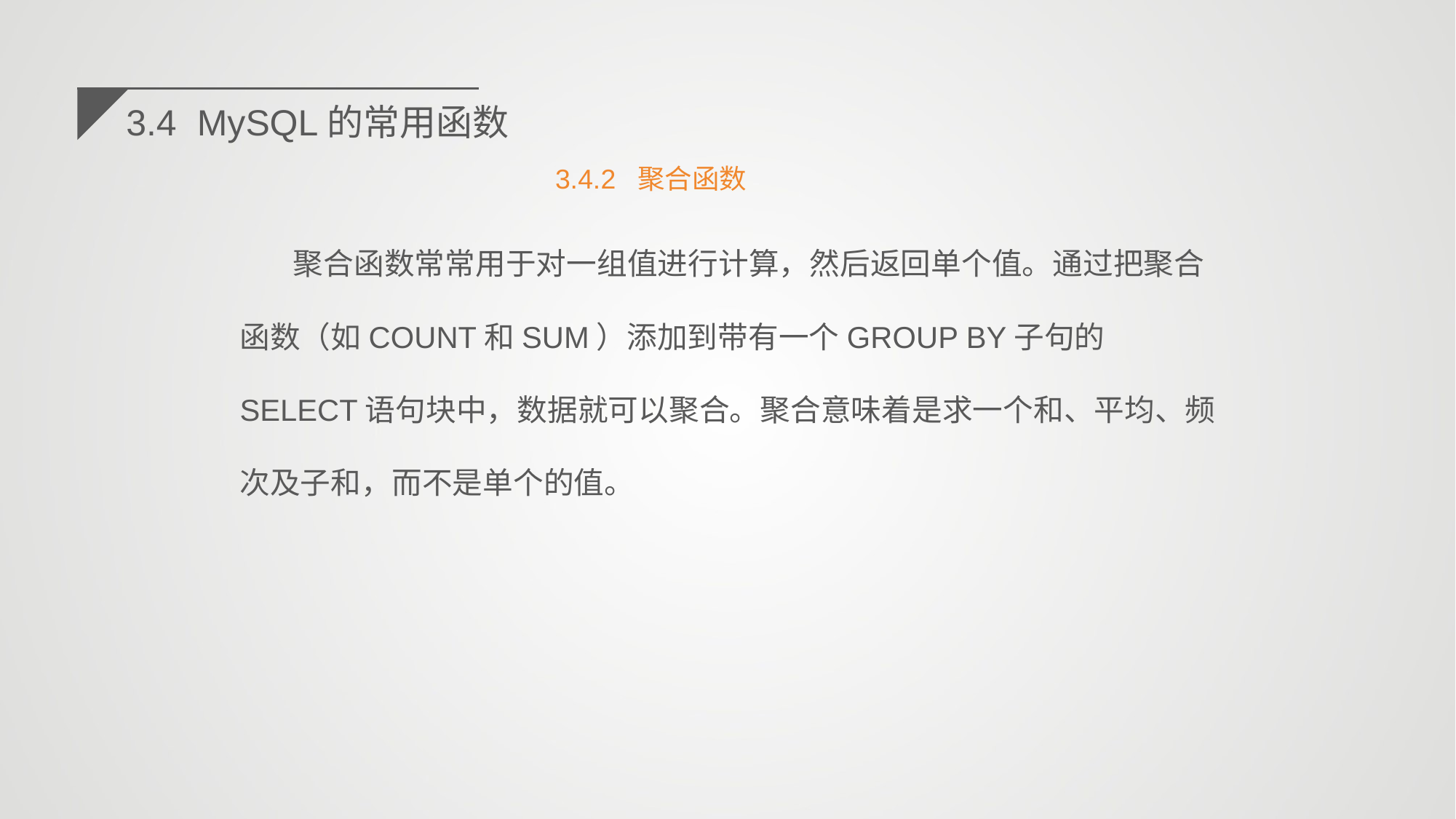

3.4  MySQL的常用函数

3.4.2  聚合函数
聚合函数常常用于对一组值进行计算，然后返回单个值。通过把聚合函数（如COUNT和SUM）添加到带有一个GROUP BY子句的SELECT语句块中，数据就可以聚合。聚合意味着是求一个和、平均、频次及子和，而不是单个的值。